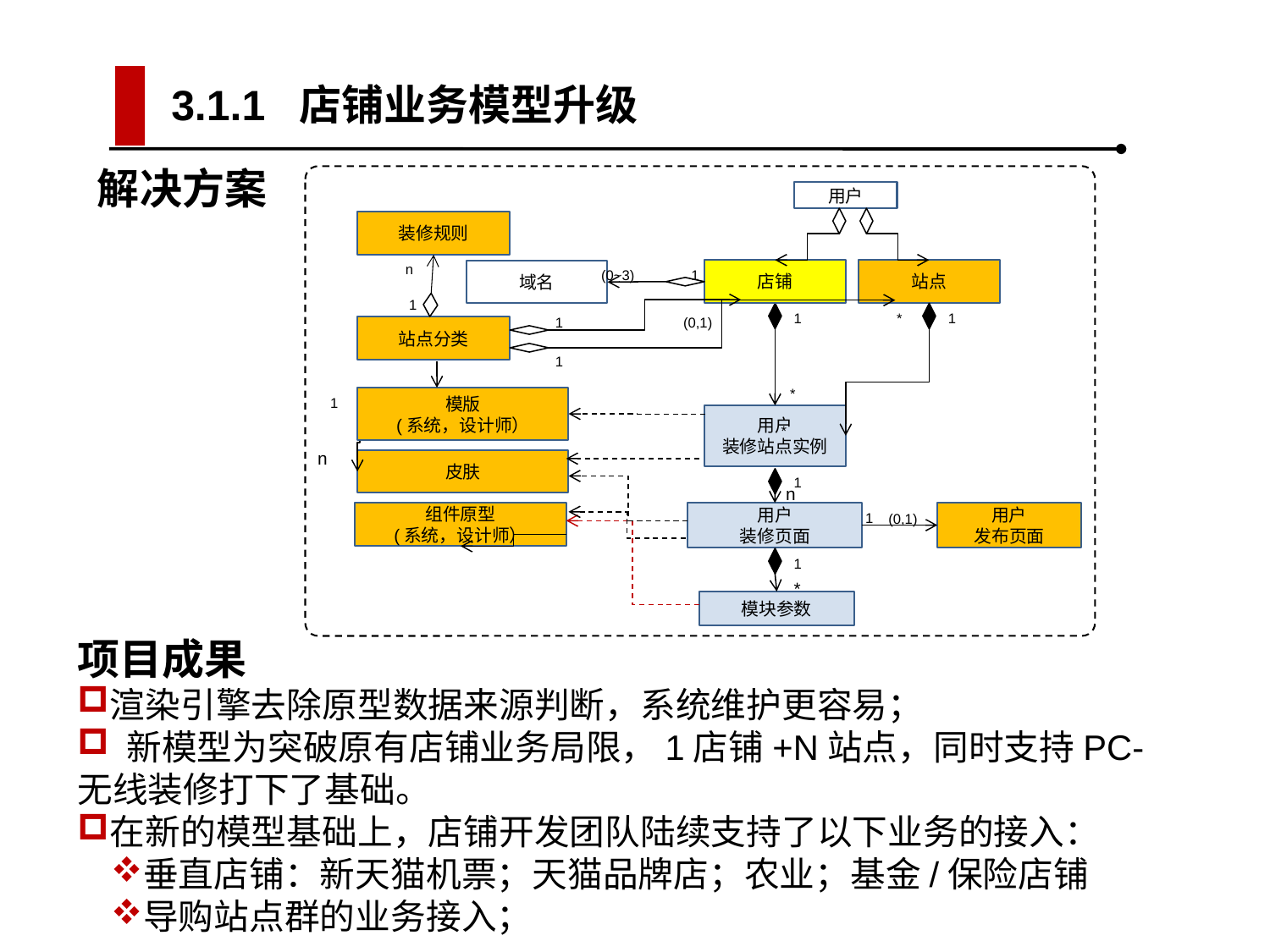

3.1.1  店铺业务模型升级
解决方案

用户

(0~3)
1
店铺
站点
域名

*
1
1
1

站点分类

1
*
1
模版
(系统，设计师）
用户
装修站点实例
*
n
皮肤
1

n
组件原型
(系统，设计师）
用户
装修页面
1
用户
发布页面
(0,1)
1

*
模块参数
装修规则
n
1

(0,1)
项目成果
渲染引擎去除原型数据来源判断，系统维护更容易；
 新模型为突破原有店铺业务局限，1店铺+N站点，同时支持PC-无线装修打下了基础。
在新的模型基础上，店铺开发团队陆续支持了以下业务的接入：
垂直店铺：新天猫机票；天猫品牌店；农业；基金/保险店铺
导购站点群的业务接入；